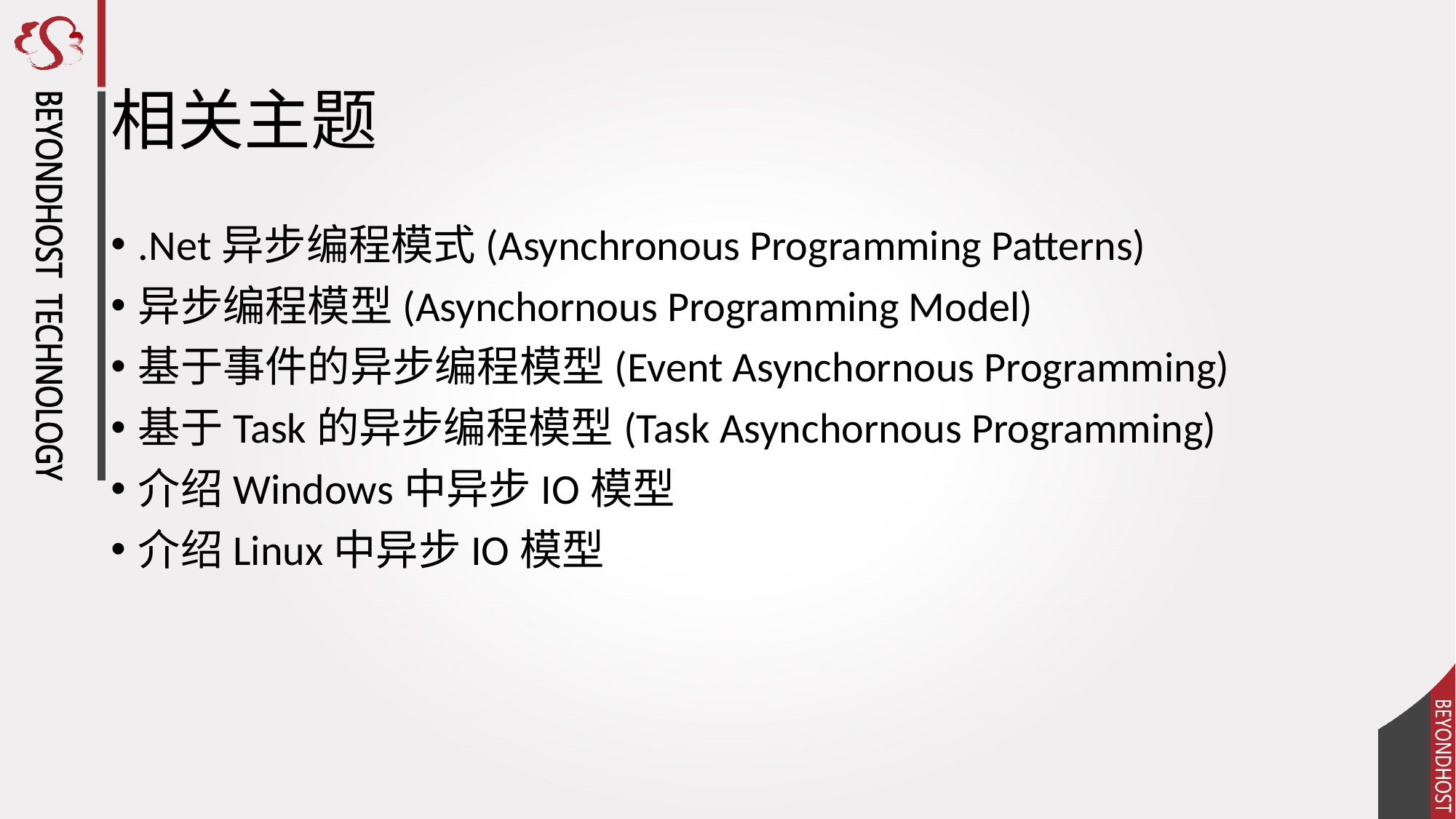

# 相关主题
.Net异步编程模式(Asynchronous Programming Patterns)
异步编程模型(Asynchornous Programming Model)
基于事件的异步编程模型(Event Asynchornous Programming)
基于Task的异步编程模型(Task Asynchornous Programming)
介绍Windows中异步IO模型
介绍Linux中异步IO模型